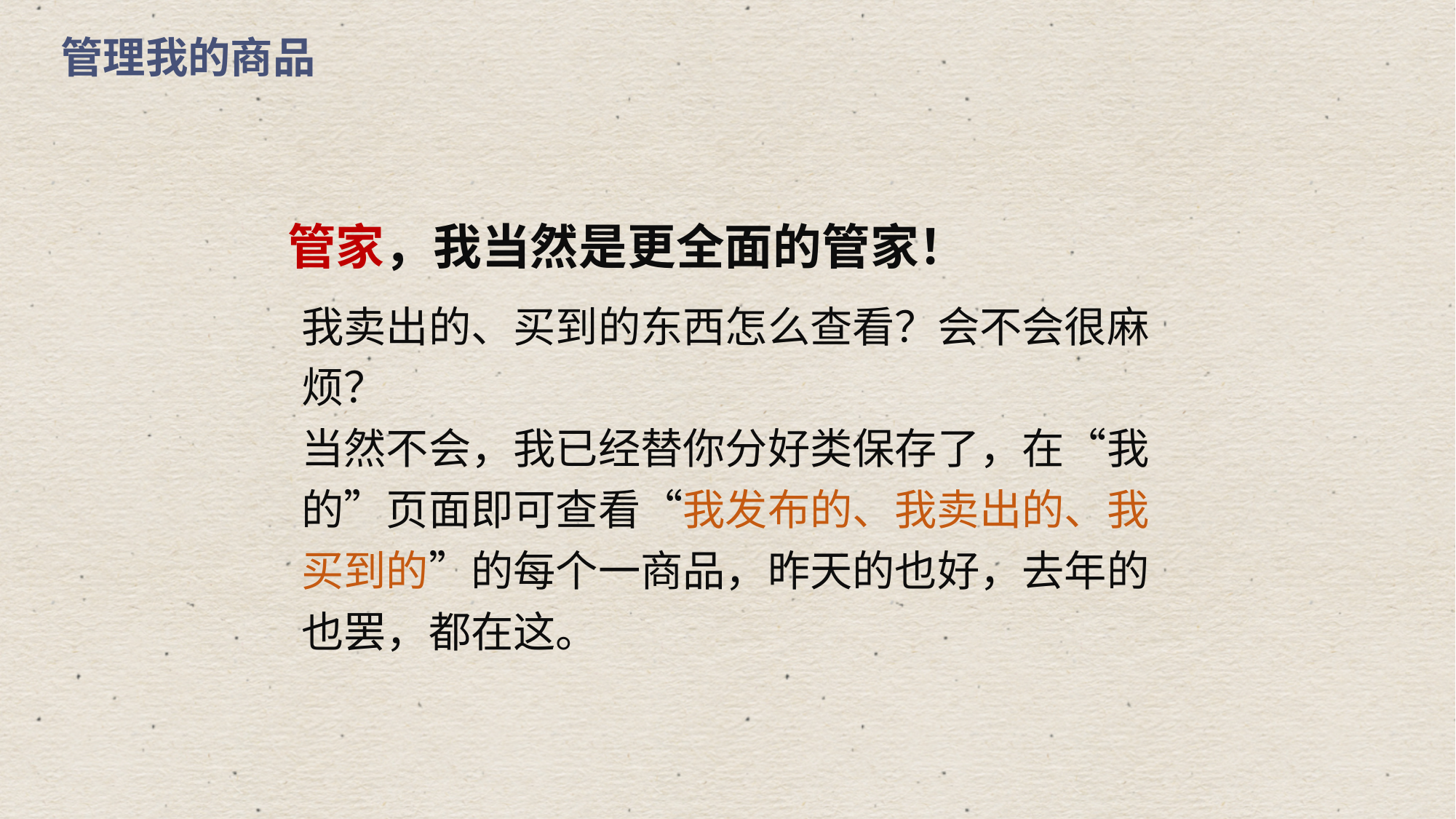

管理我的商品
管家，我当然是更全面的管家！
我卖出的、买到的东西怎么查看？会不会很麻烦？
当然不会，我已经替你分好类保存了，在“我的”页面即可查看“我发布的、我卖出的、我买到的”的每个一商品，昨天的也好，去年的也罢，都在这。